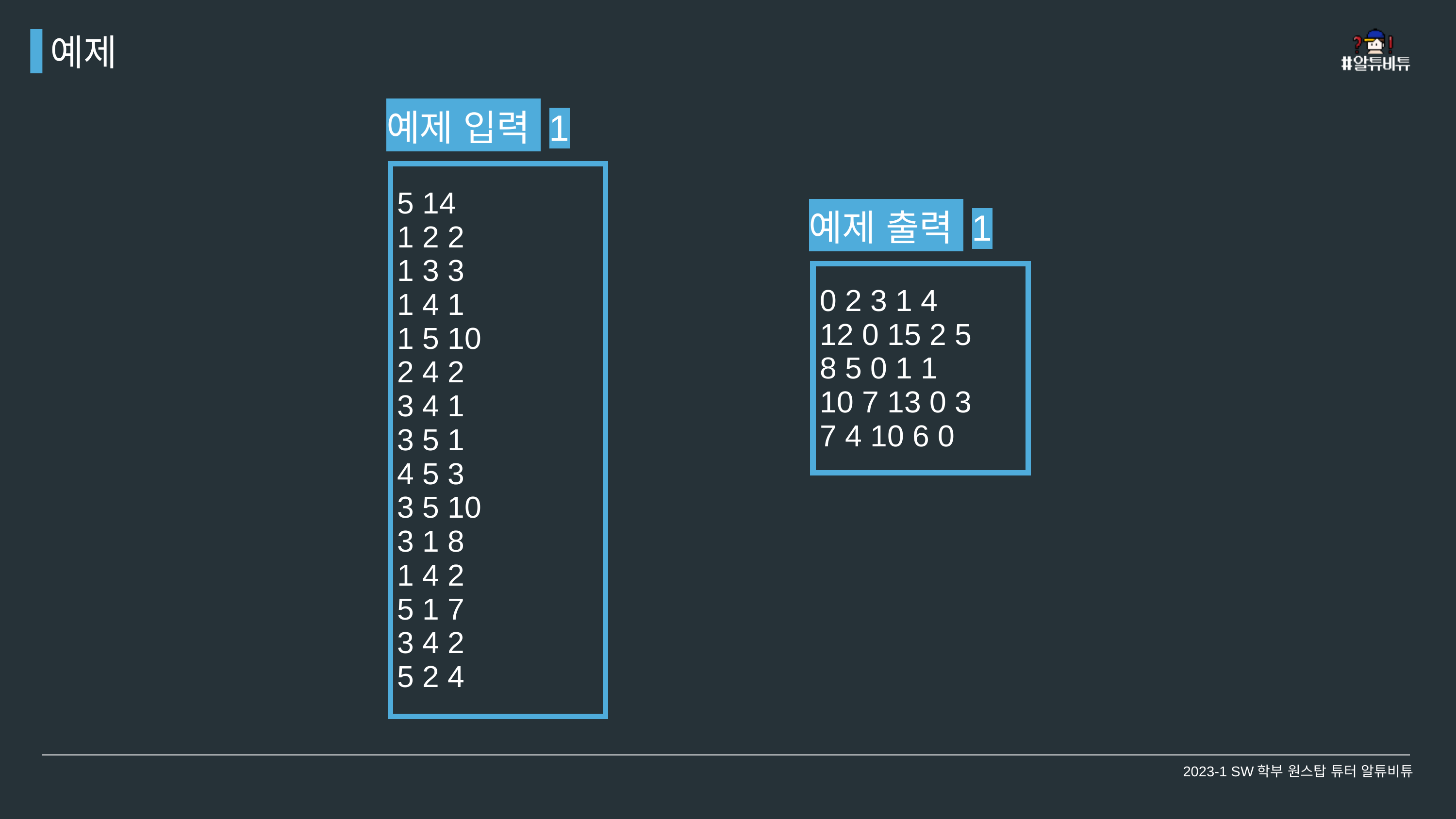

예제
예제 입력 1
| 5 14 1 2 2 1 3 3 1 4 1 1 5 10 2 4 2 3 4 1 3 5 1 4 5 3 3 5 10 3 1 8 1 4 2 5 1 7 3 4 2 5 2 4 |
| --- |
예제 출력 1
| 0 2 3 1 4 12 0 15 2 5 8 5 0 1 1 10 7 13 0 3 7 4 10 6 0 |
| --- |
2023-1 SW학부 원스탑 튜터 알튜비튜